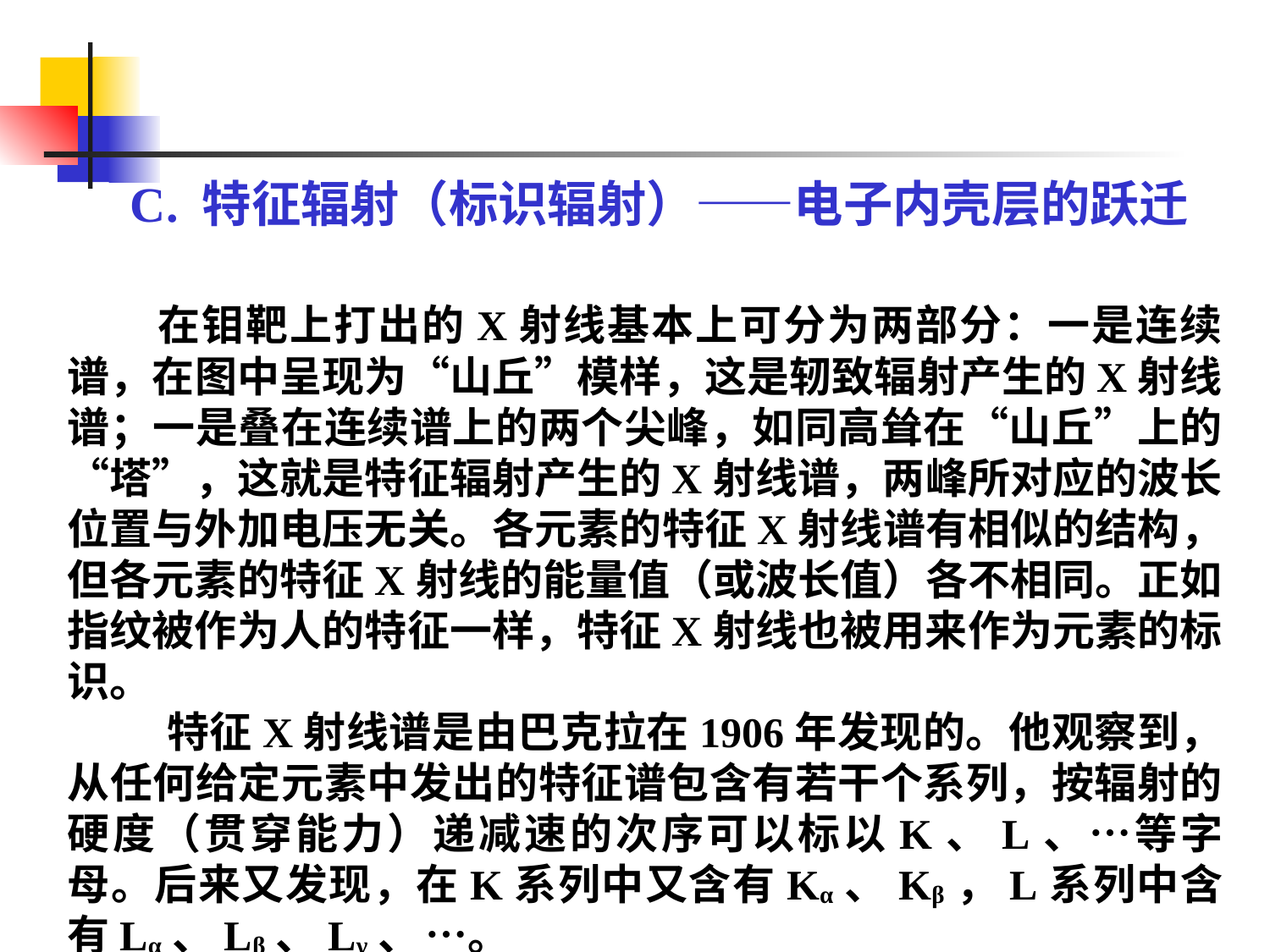

C. 特征辐射（标识辐射）——电子内壳层的跃迁

   在钼靶上打出的X射线基本上可分为两部分：一是连续谱，在图中呈现为“山丘”模样，这是轫致辐射产生的X射线谱；一是叠在连续谱上的两个尖峰，如同高耸在“山丘”上的“塔”，这就是特征辐射产生的X射线谱，两峰所对应的波长位置与外加电压无关。各元素的特征X射线谱有相似的结构，但各元素的特征X射线的能量值（或波长值）各不相同。正如指纹被作为人的特征一样，特征X射线也被用来作为元素的标识。
     特征X射线谱是由巴克拉在1906年发现的。他观察到，从任何给定元素中发出的特征谱包含有若干个系列，按辐射的硬度（贯穿能力）递减速的次序可以标以K、L、…等字母。后来又发现，在K系列中又含有Kα、Kβ，L系列中含有Lα、Lβ、Lγ、 …。